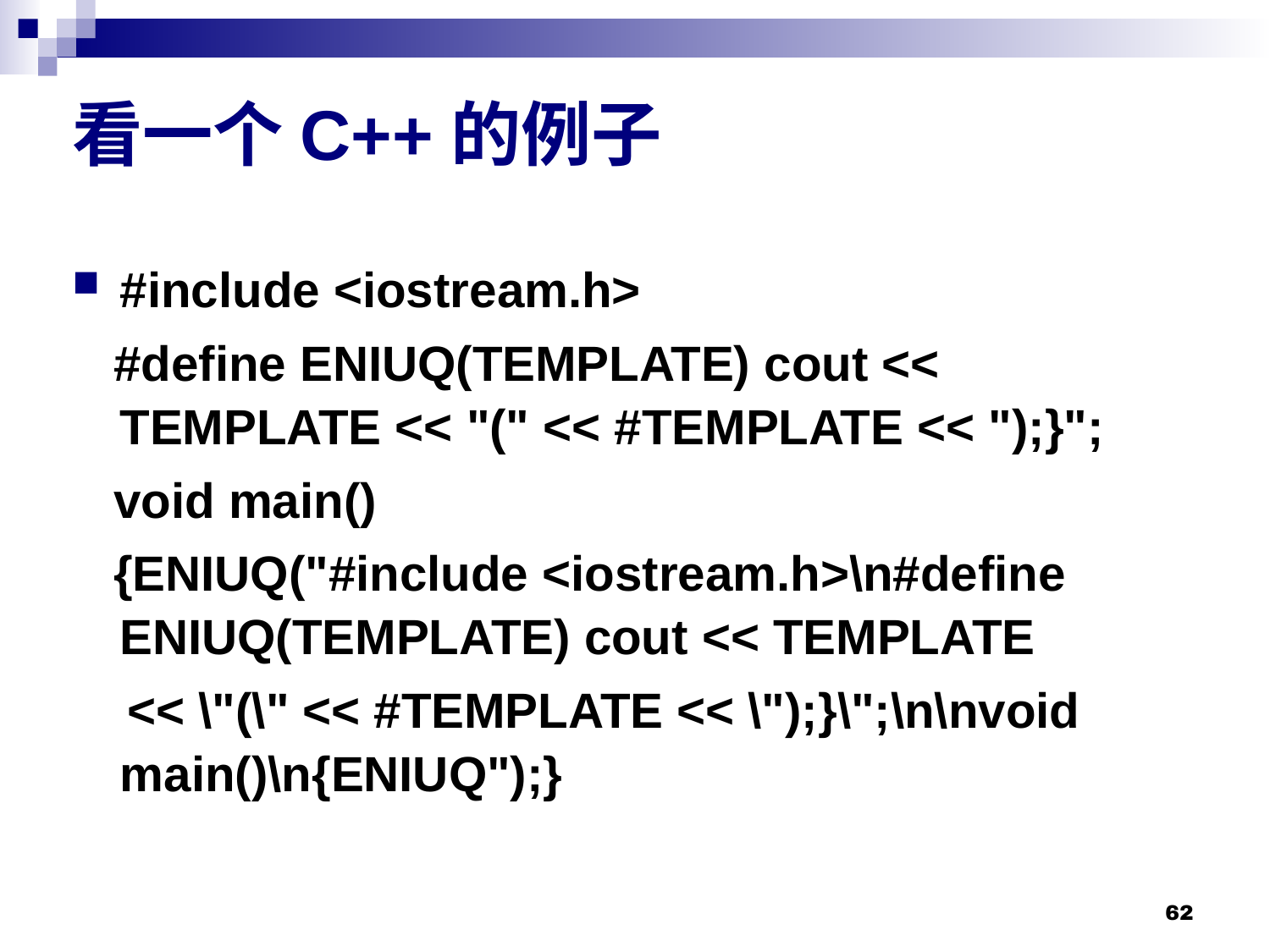

# 看一个C++的例子
#include <iostream.h>
   #define ENIUQ(TEMPLATE) cout << TEMPLATE << "(" << #TEMPLATE << ");}";
   void main()
   {ENIUQ("#include <iostream.h>\n#define ENIUQ(TEMPLATE) cout << TEMPLATE
    << \"(\" << #TEMPLATE << \");}\";\n\nvoid main()\n{ENIUQ");}

62